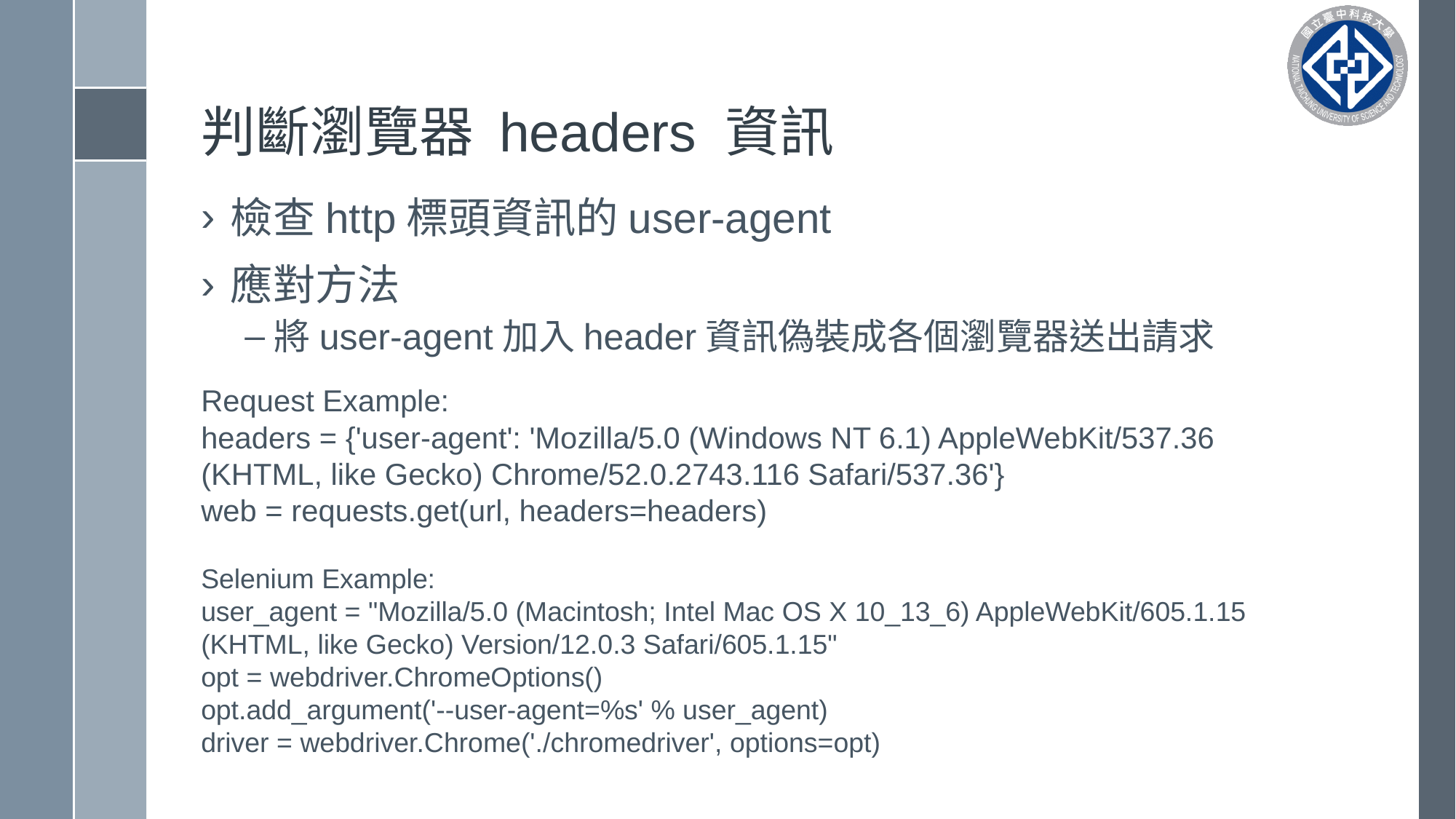

# 判斷瀏覽器 headers 資訊
檢查http標頭資訊的user-agent
應對方法
將user-agent加入header資訊偽裝成各個瀏覽器送出請求

Request Example:
headers = {'user-agent': 'Mozilla/5.0 (Windows NT 6.1) AppleWebKit/537.36 (KHTML, like Gecko) Chrome/52.0.2743.116 Safari/537.36'}
web = requests.get(url, headers=headers)
Selenium Example:
user_agent = "Mozilla/5.0 (Macintosh; Intel Mac OS X 10_13_6) AppleWebKit/605.1.15 (KHTML, like Gecko) Version/12.0.3 Safari/605.1.15"
opt = webdriver.ChromeOptions()
opt.add_argument('--user-agent=%s' % user_agent)
driver = webdriver.Chrome('./chromedriver', options=opt)